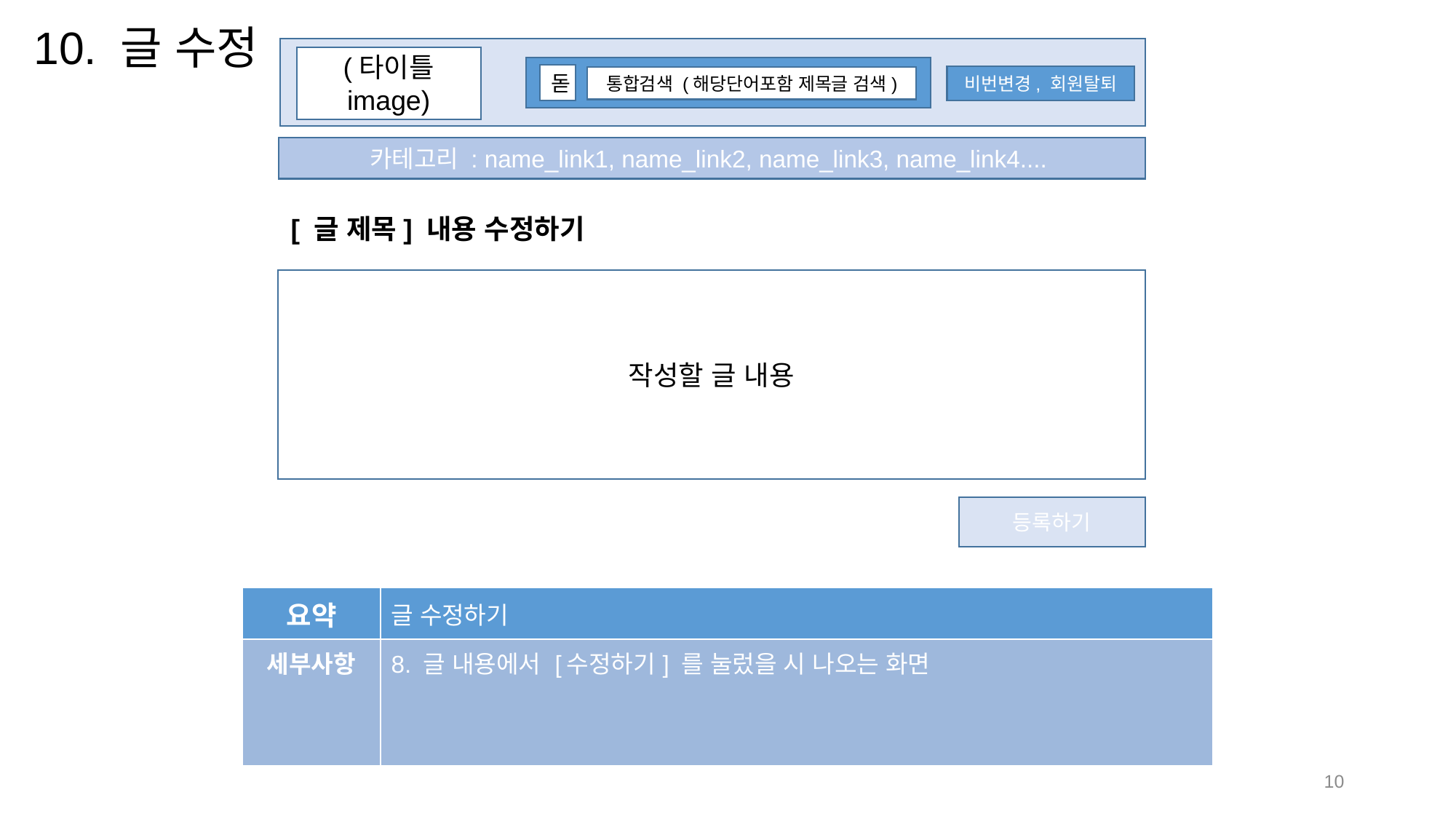

# 10. 글 수정

(타이틀 image)

돋
비번변경, 회원탈퇴
통합검색 (해당단어포함 제목글 검색)
카테고리 : name_link1, name_link2, name_link3, name_link4....
[ 글 제목] 내용 수정하기
작성할 글 내용
등록하기
| 요약 | 글 수정하기 |
| --- | --- |
| 세부사항 | 8. 글 내용에서 [수정하기] 를 눌렀을 시 나오는 화면 |
10